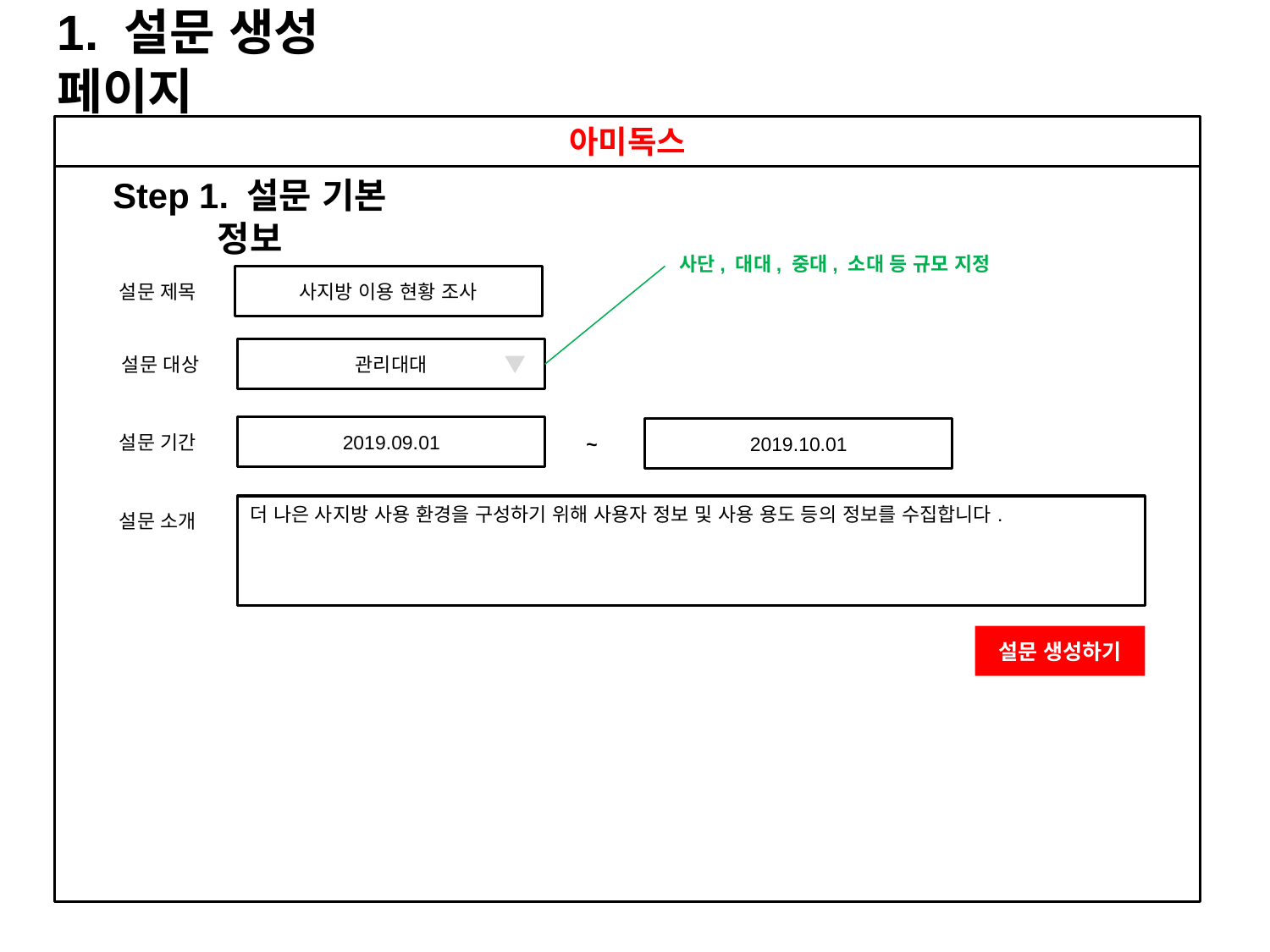

1. 설문 생성 페이지

아미독스
Step 1. 설문 기본 정보
사단, 대대, 중대, 소대 등 규모 지정
설문 제목
사지방 이용 현황 조사
설문 대상
관리대대

설문 기간
2019.09.01
~
2019.10.01
설문 소개
더 나은 사지방 사용 환경을 구성하기 위해 사용자 정보 및 사용 용도 등의 정보를 수집합니다.
설문 생성하기